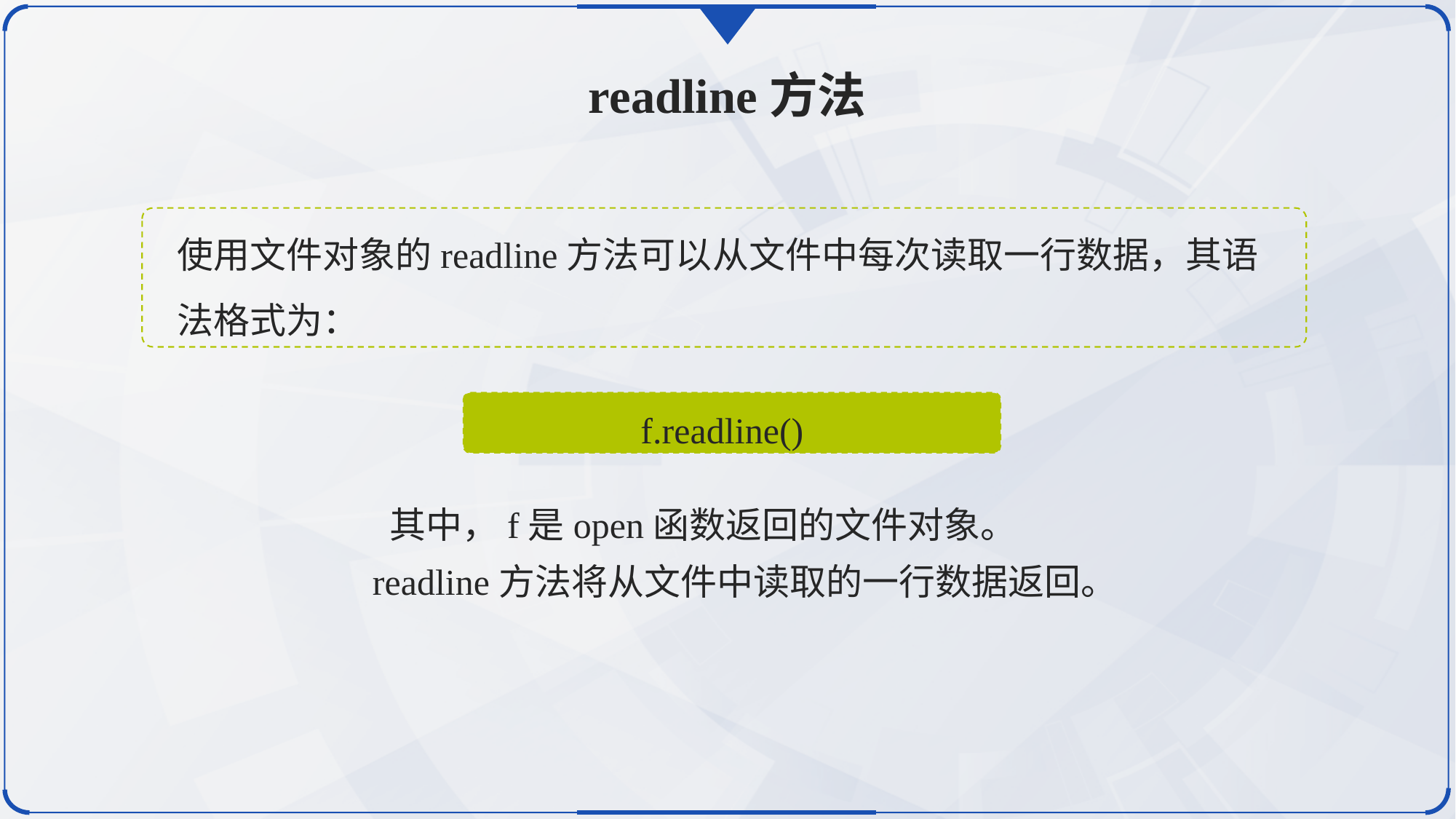

readline方法
使用文件对象的readline方法可以从文件中每次读取一行数据，其语法格式为：

f.readline()

 其中，f是open函数返回的文件对象。
readline方法将从文件中读取的一行数据返回。